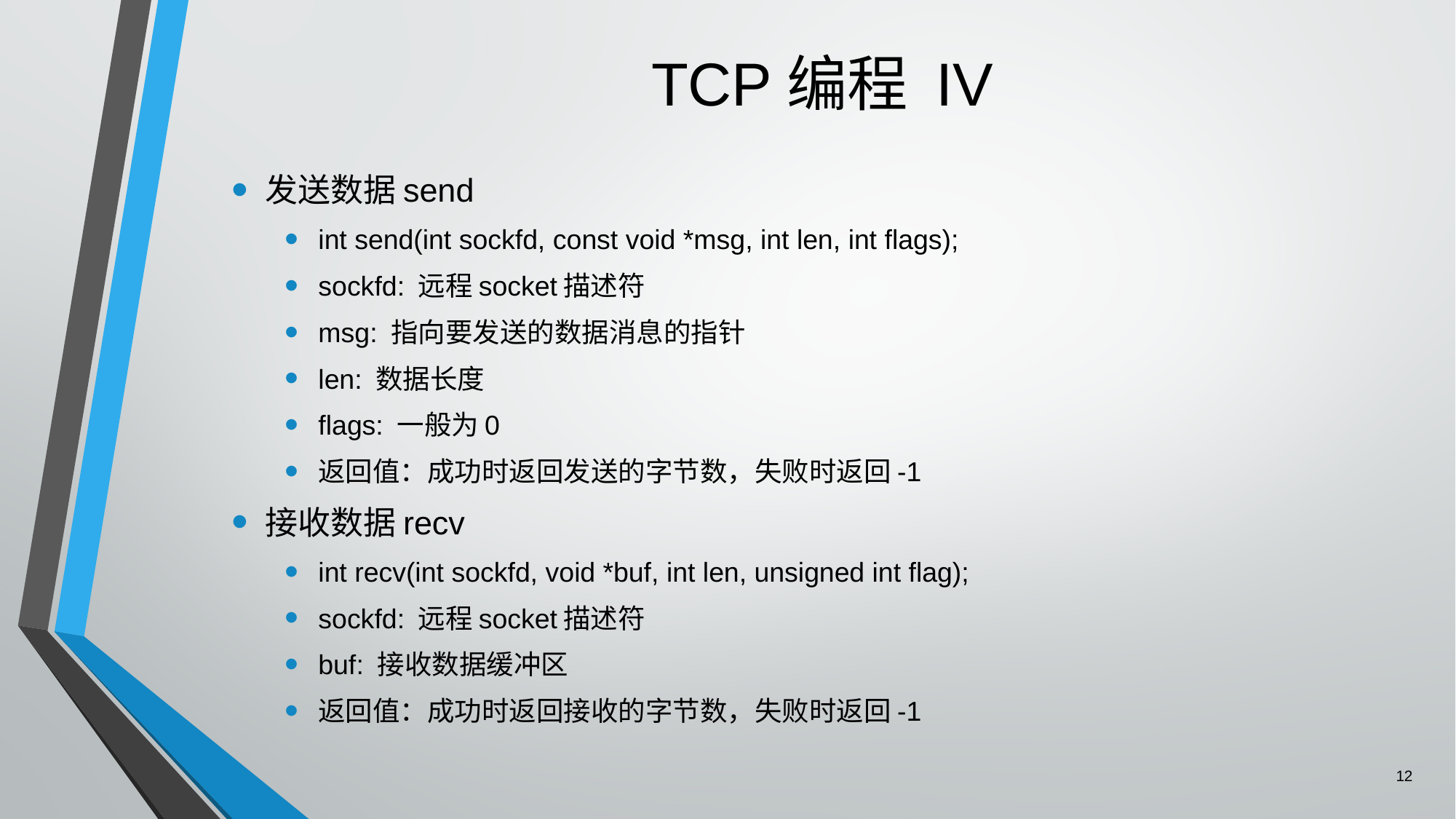

# TCP编程 IV
发送数据send
int send(int sockfd, const void *msg, int len, int flags);
sockfd: 远程socket描述符
msg: 指向要发送的数据消息的指针
len: 数据长度
flags: 一般为0
返回值：成功时返回发送的字节数，失败时返回-1
接收数据recv
int recv(int sockfd, void *buf, int len, unsigned int flag);
sockfd: 远程socket描述符
buf: 接收数据缓冲区
返回值：成功时返回接收的字节数，失败时返回-1
12